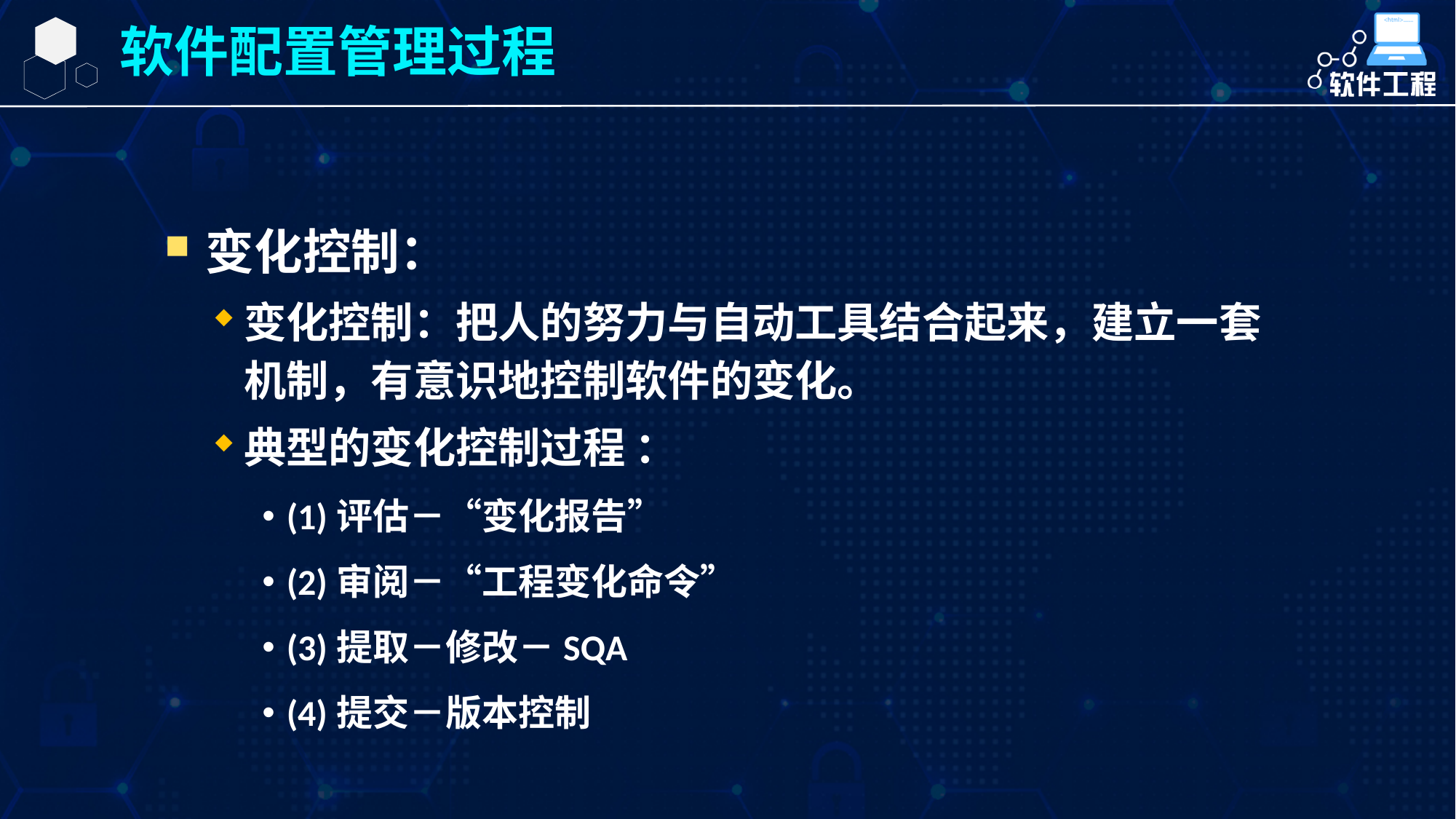

软件配置管理过程
变化控制：
变化控制：把人的努力与自动工具结合起来，建立一套机制，有意识地控制软件的变化。
典型的变化控制过程 ：
(1)评估－“变化报告”
(2)审阅－“工程变化命令”
(3)提取－修改－SQA
(4)提交－版本控制